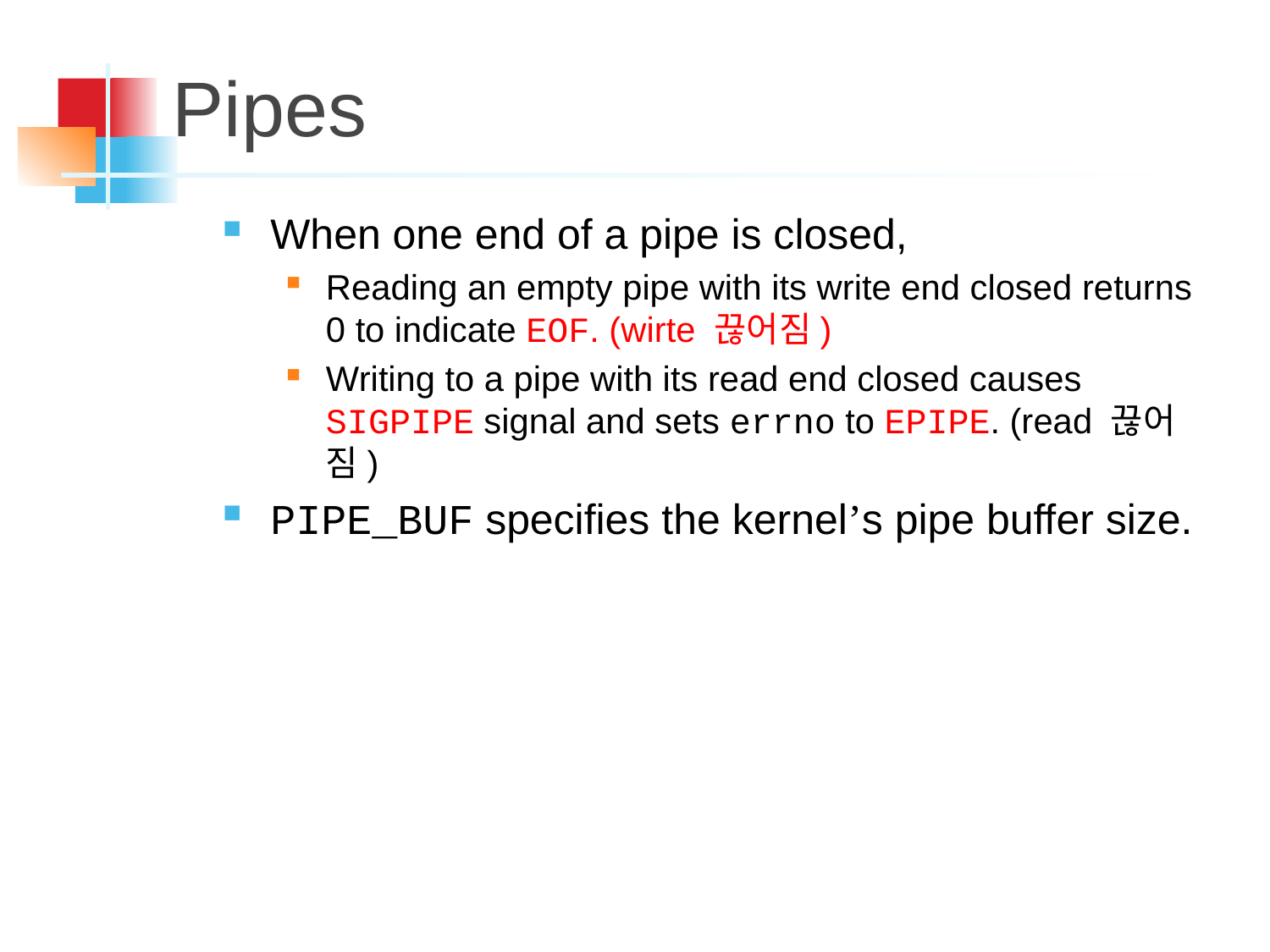

Pipes
When one end of a pipe is closed,
Reading an empty pipe with its write end closed returns 0 to indicate EOF. (wirte 끊어짐)
Writing to a pipe with its read end closed causes SIGPIPE signal and sets errno to EPIPE. (read 끊어짐)
PIPE_BUF specifies the kernel’s pipe buffer size.